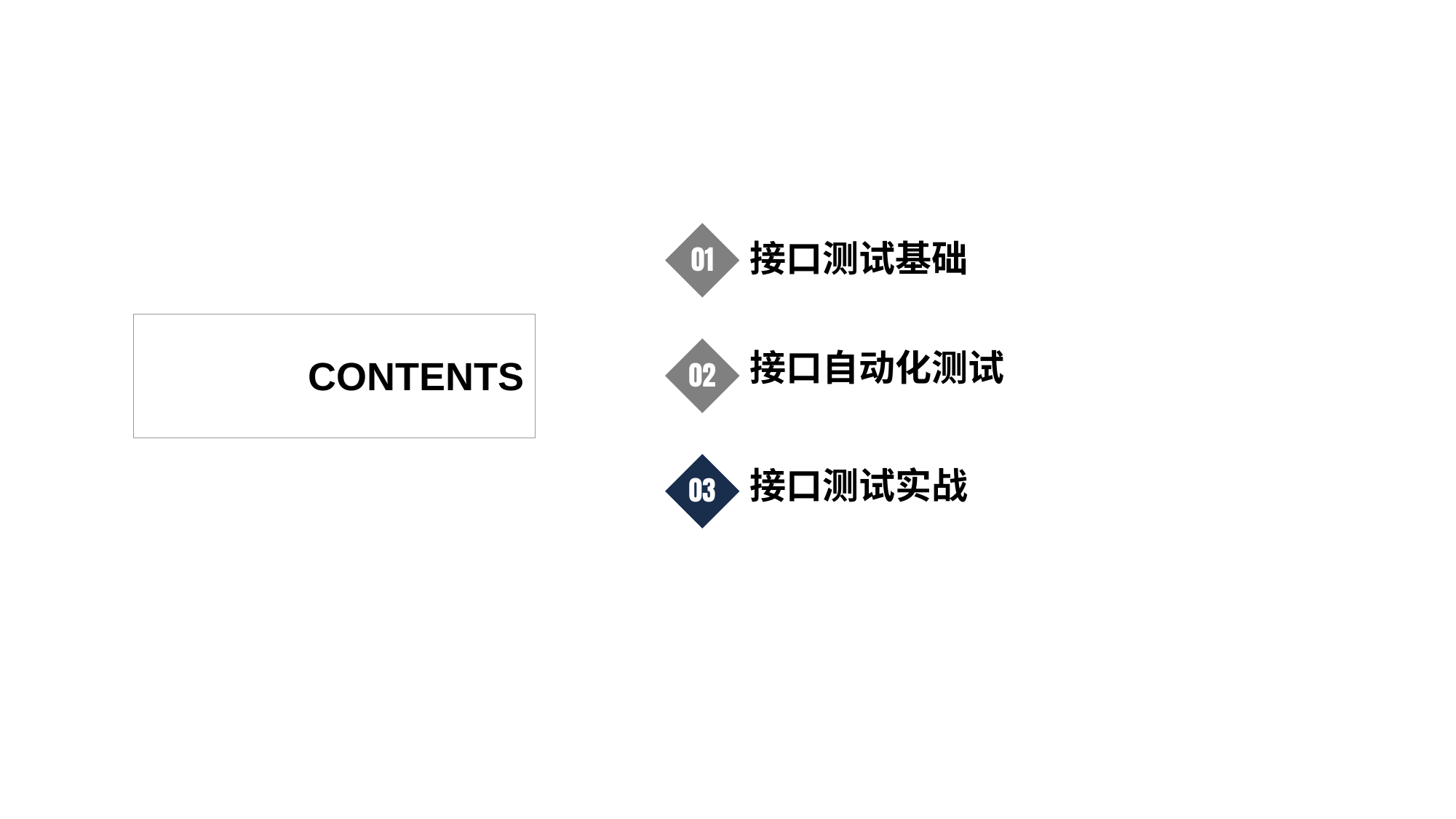

01
接口测试基础
CONTENTS

接口自动化测试
02
接口测试实战
03